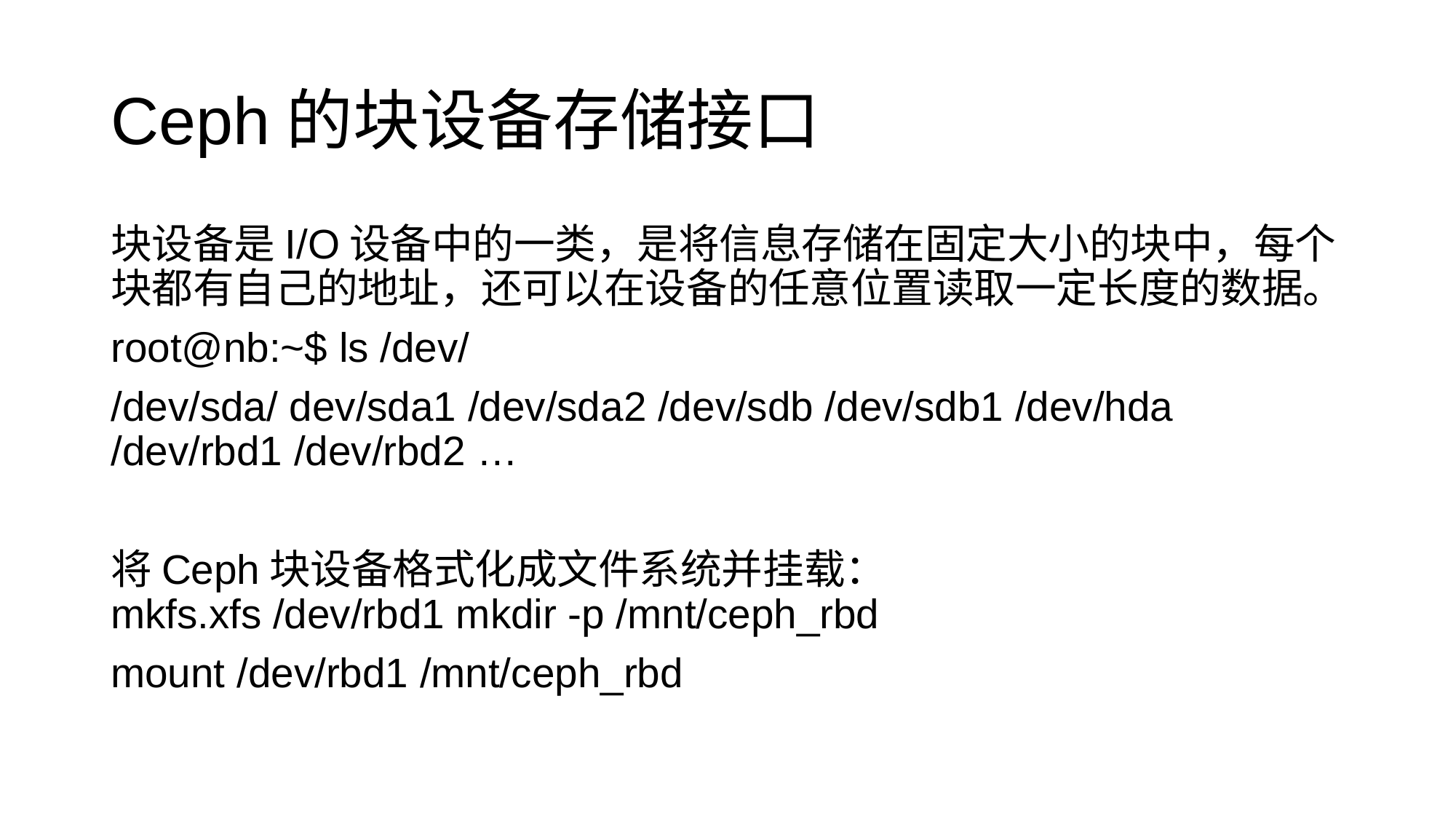

# Ceph的块设备存储接口
块设备是I/O设备中的一类，是将信息存储在固定大小的块中，每个块都有自己的地址，还可以在设备的任意位置读取一定长度的数据。
root@nb:~$ ls /dev/
/dev/sda/ dev/sda1 /dev/sda2 /dev/sdb /dev/sdb1 /dev/hda /dev/rbd1 /dev/rbd2 …

将Ceph块设备格式化成文件系统并挂载：
mkfs.xfs /dev/rbd1 mkdir -p /mnt/ceph_rbd
mount /dev/rbd1 /mnt/ceph_rbd